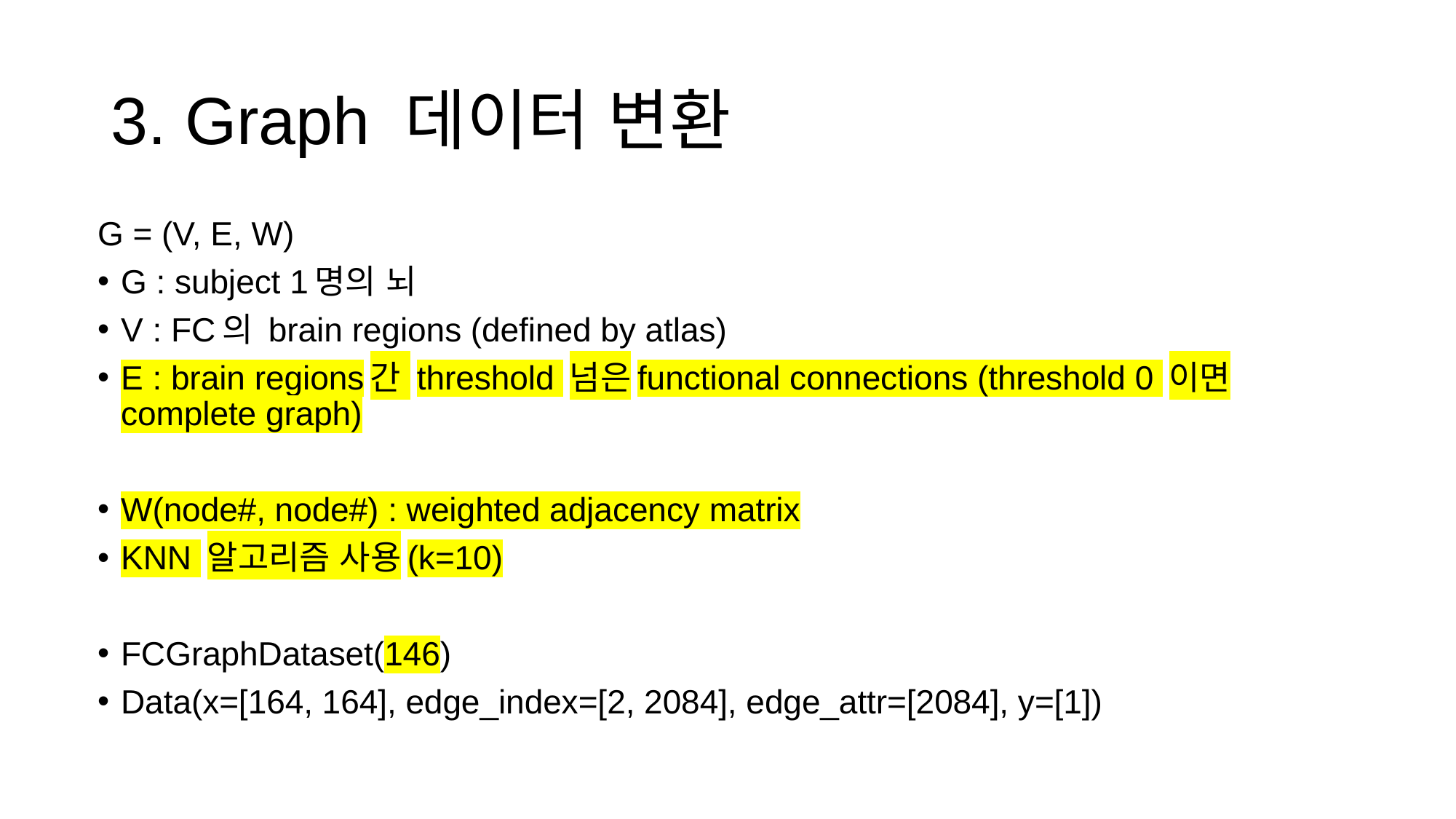

# 3. Graph 데이터 변환
G = (V, E, W)
G : subject 1명의 뇌
V : FC의 brain regions (defined by atlas)
E : brain regions간 threshold 넘은functional connections (threshold 0 이면 complete graph)

W(node#, node#) : weighted adjacency matrix
KNN 알고리즘 사용(k=10)

FCGraphDataset(146)
Data(x=[164, 164], edge_index=[2, 2084], edge_attr=[2084], y=[1])